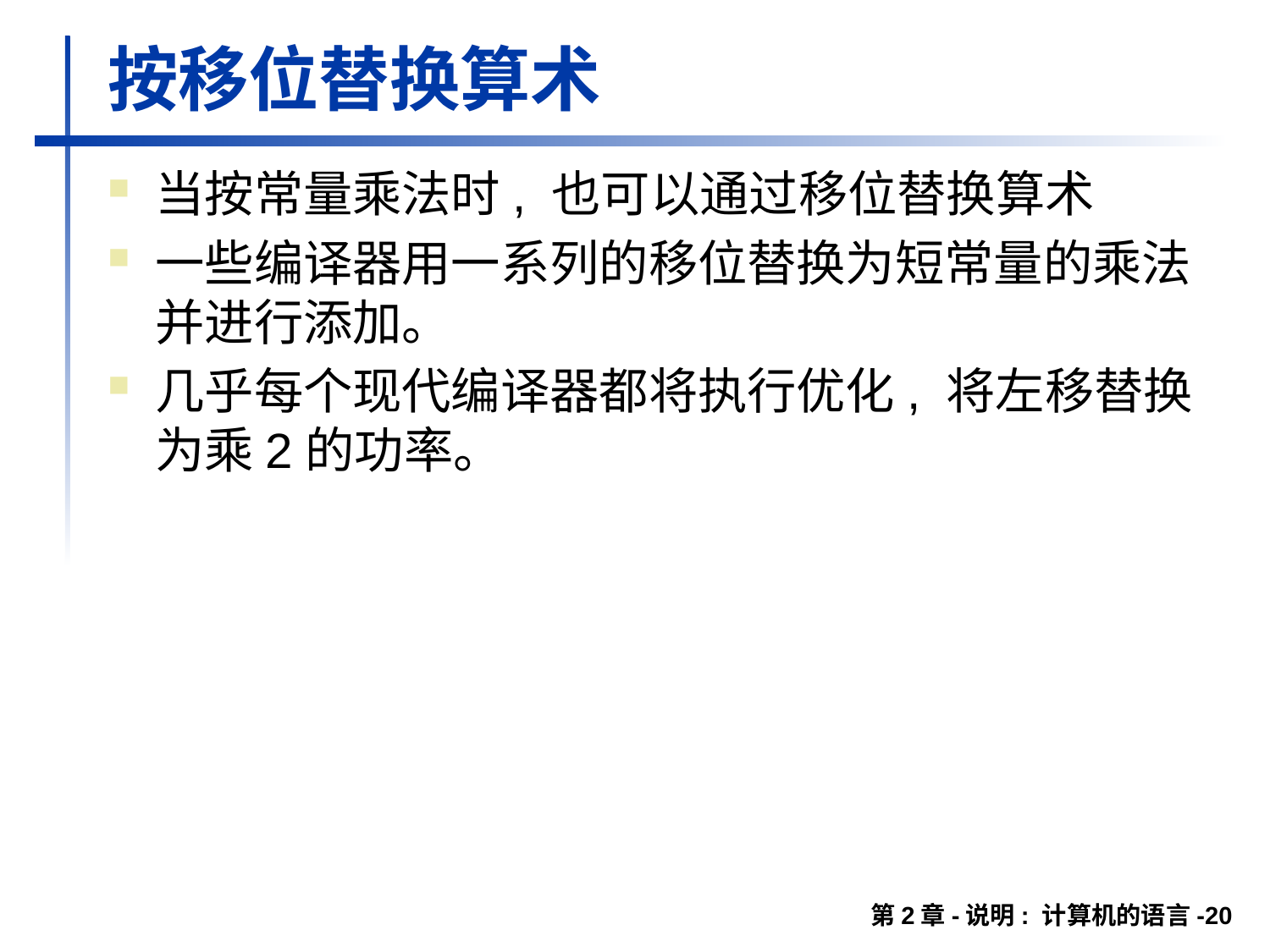

# 按移位替换算术
当按常量乘法时, 也可以通过移位替换算术
一些编译器用一系列的移位替换为短常量的乘法并进行添加。
几乎每个现代编译器都将执行优化, 将左移替换为乘2的功率。
第2章-说明: 计算机的语言-20